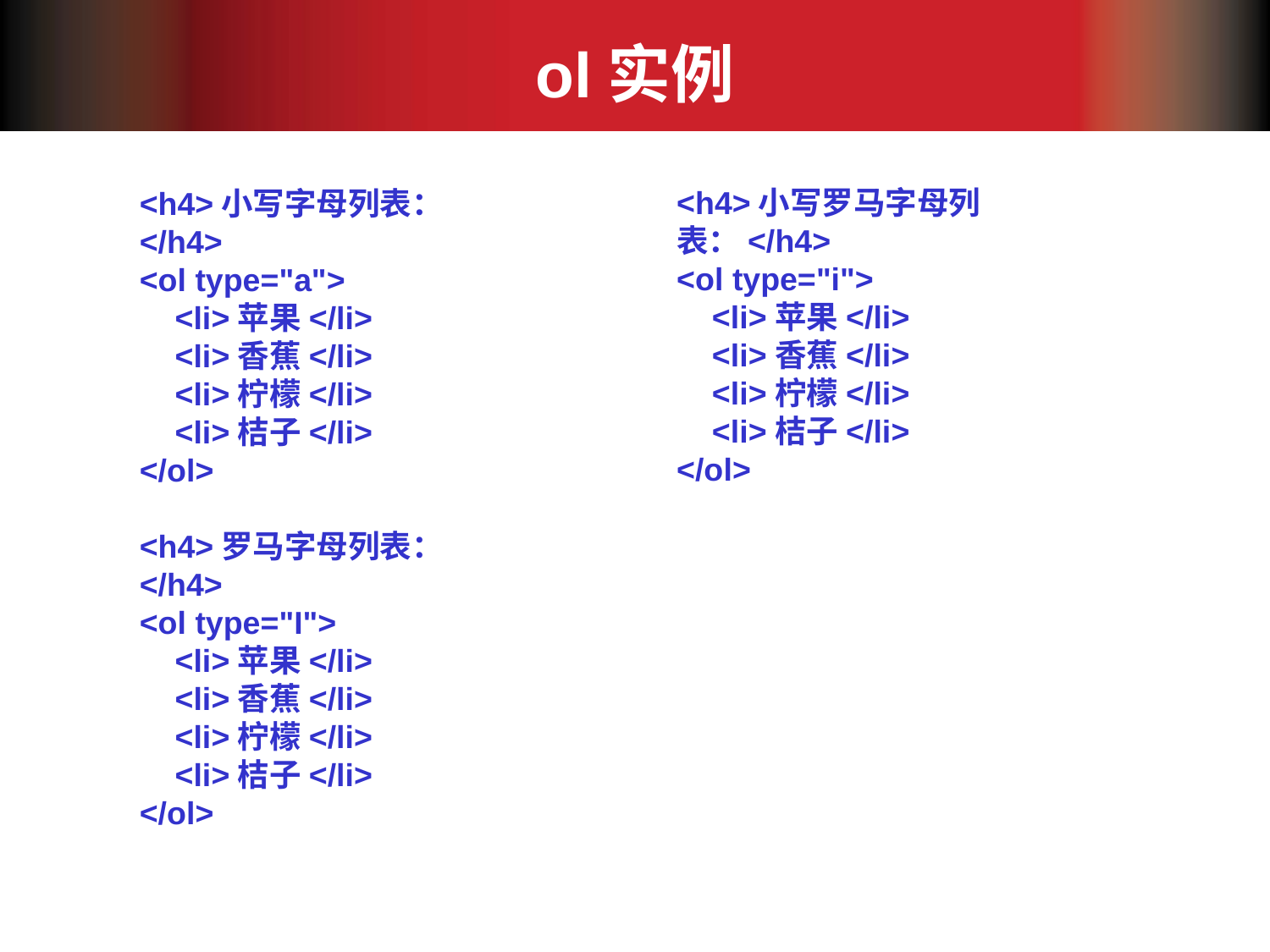

# ol实例
<h4>小写罗马字母列表：</h4>
<ol type="i">
    <li>苹果</li>
    <li>香蕉</li>
    <li>柠檬</li>
    <li>桔子</li>
</ol>
<h4>小写字母列表：</h4>
<ol type="a">
    <li>苹果</li>
    <li>香蕉</li>
    <li>柠檬</li>
    <li>桔子</li>
</ol>
<h4>罗马字母列表：</h4>
<ol type="I">
    <li>苹果</li>
    <li>香蕉</li>
    <li>柠檬</li>
    <li>桔子</li>
</ol>